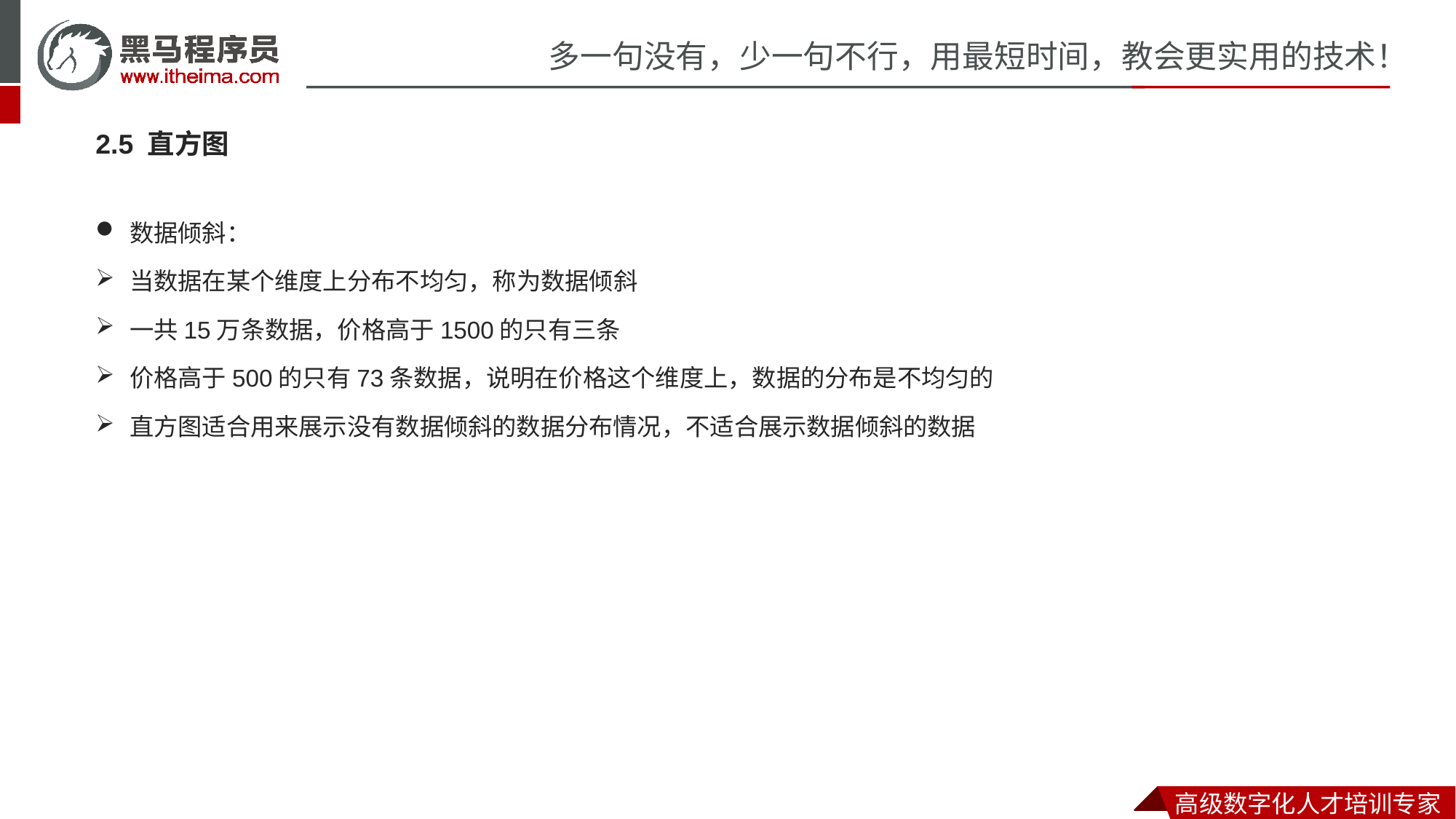

2.5 直方图
数据倾斜：
当数据在某个维度上分布不均匀，称为数据倾斜
一共15万条数据，价格高于1500的只有三条
价格高于500的只有73条数据，说明在价格这个维度上，数据的分布是不均匀的
直方图适合用来展示没有数据倾斜的数据分布情况，不适合展示数据倾斜的数据